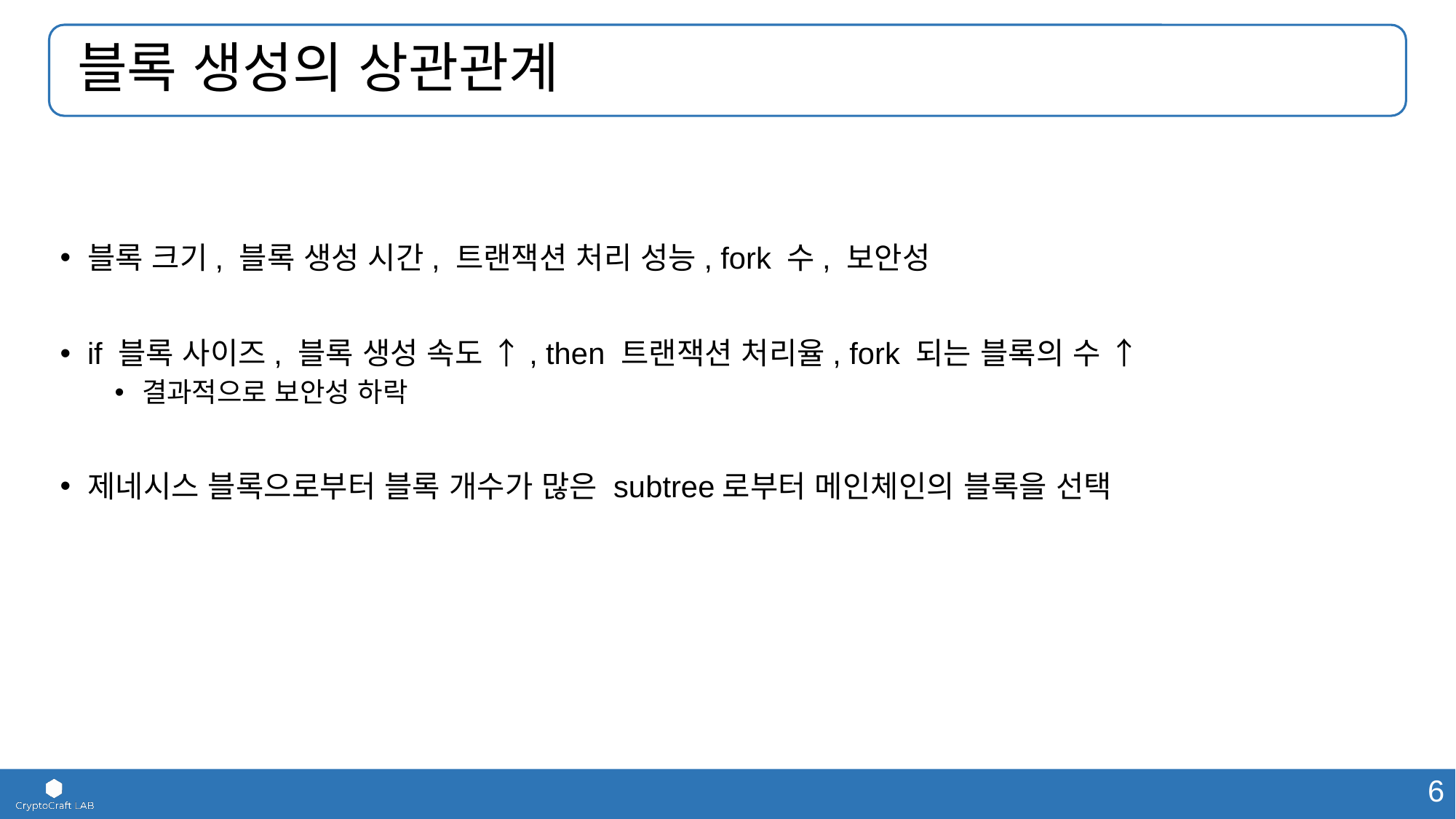

# 블록 생성의 상관관계

블록 크기, 블록 생성 시간, 트랜잭션 처리 성능, fork 수, 보안성

if 블록 사이즈, 블록 생성 속도 ↑, then 트랜잭션 처리율, fork 되는 블록의 수 ↑
결과적으로 보안성 하락

제네시스 블록으로부터 블록 개수가 많은 subtree로부터 메인체인의 블록을 선택